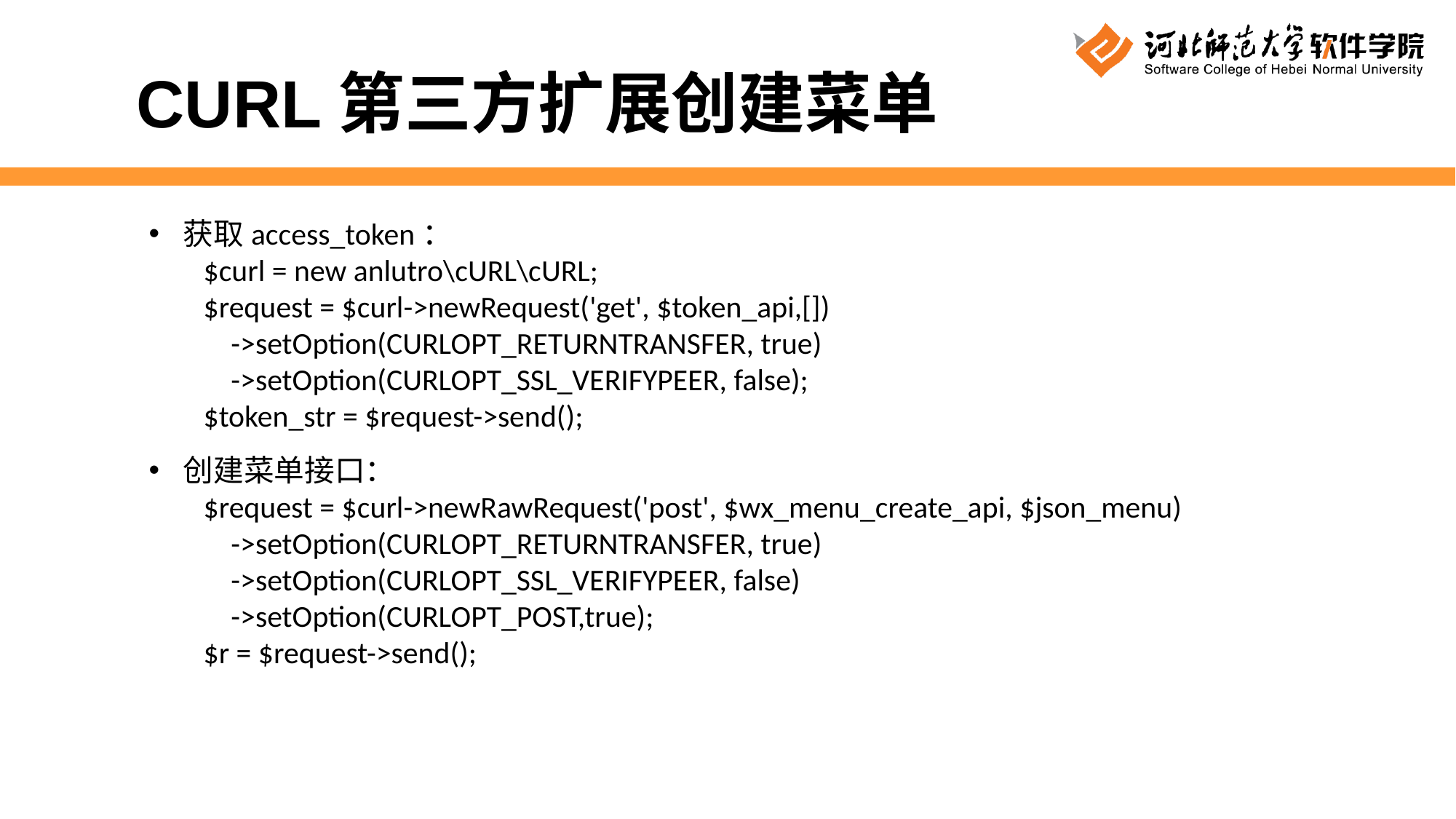

CURL第三方扩展创建菜单
获取access_token：
$curl = new anlutro\cURL\cURL;
$request = $curl->newRequest('get', $token_api,[])
    ->setOption(CURLOPT_RETURNTRANSFER, true)
    ->setOption(CURLOPT_SSL_VERIFYPEER, false);
$token_str = $request->send();
创建菜单接口：
$request = $curl->newRawRequest('post', $wx_menu_create_api, $json_menu)
    ->setOption(CURLOPT_RETURNTRANSFER, true)
    ->setOption(CURLOPT_SSL_VERIFYPEER, false)
    ->setOption(CURLOPT_POST,true);
$r = $request->send();